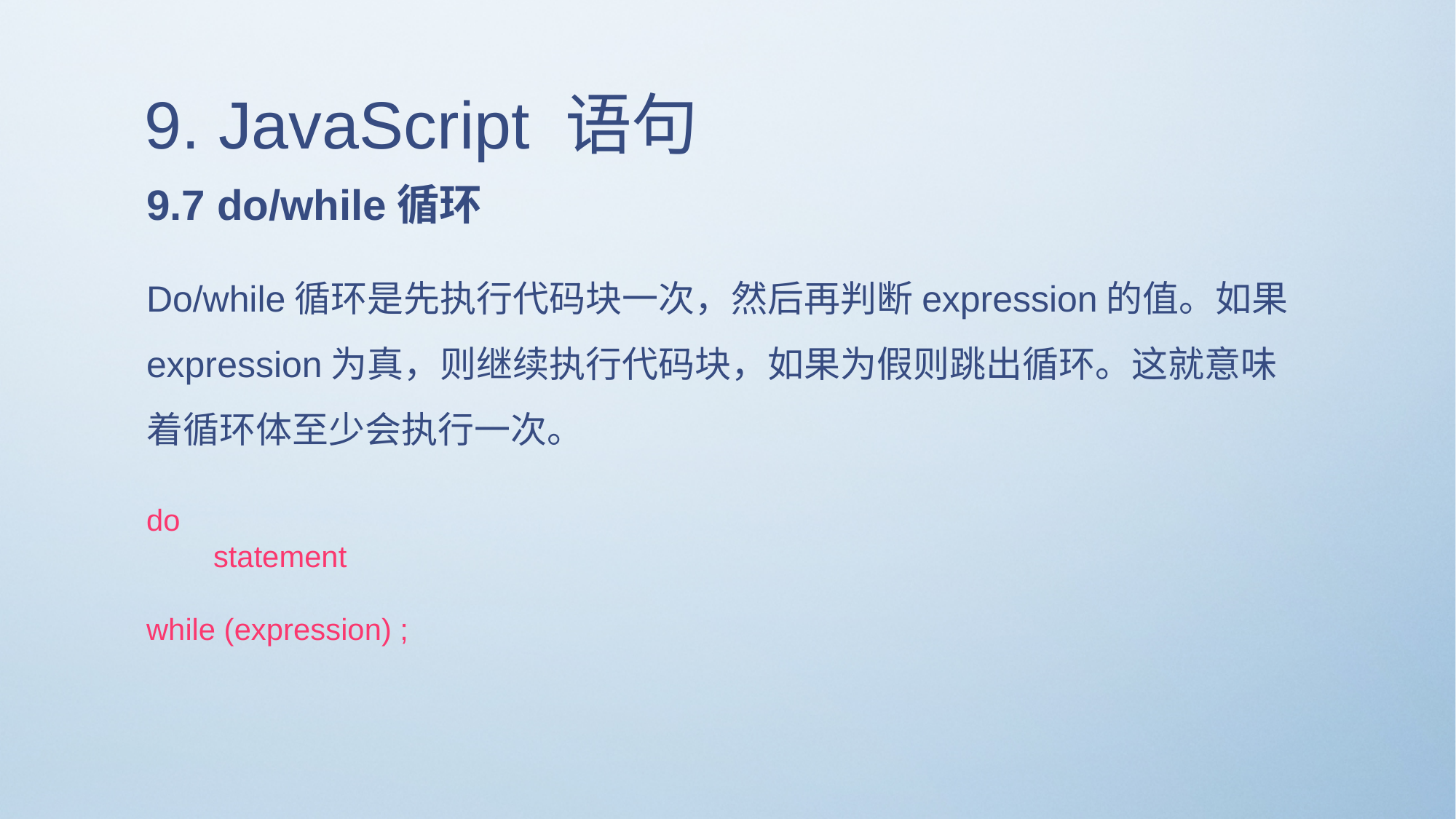

9. JavaScript 语句
9.7 do/while循环
Do/while循环是先执行代码块一次，然后再判断expression的值。如果expression为真，则继续执行代码块，如果为假则跳出循环。这就意味着循环体至少会执行一次。
do
        statement

while (expression) ;